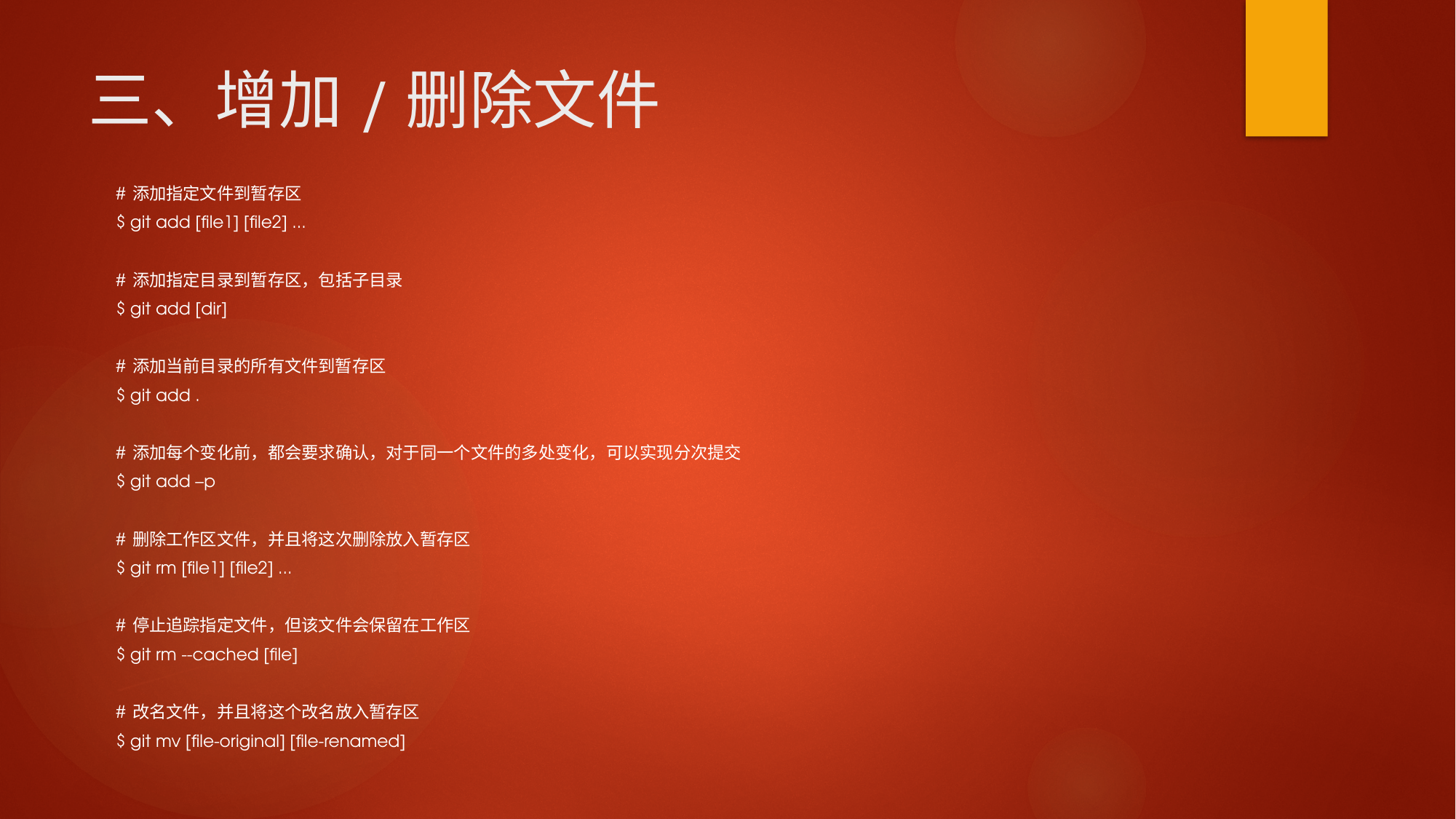

# 三、增加/删除文件
# 添加指定文件到暂存区
$ git add [file1] [file2] ...

# 添加指定目录到暂存区，包括子目录
$ git add [dir]

# 添加当前目录的所有文件到暂存区
$ git add .

# 添加每个变化前，都会要求确认，对于同一个文件的多处变化，可以实现分次提交
$ git add –p

# 删除工作区文件，并且将这次删除放入暂存区
$ git rm [file1] [file2] ...

# 停止追踪指定文件，但该文件会保留在工作区
$ git rm --cached [file]

# 改名文件，并且将这个改名放入暂存区
$ git mv [file-original] [file-renamed]